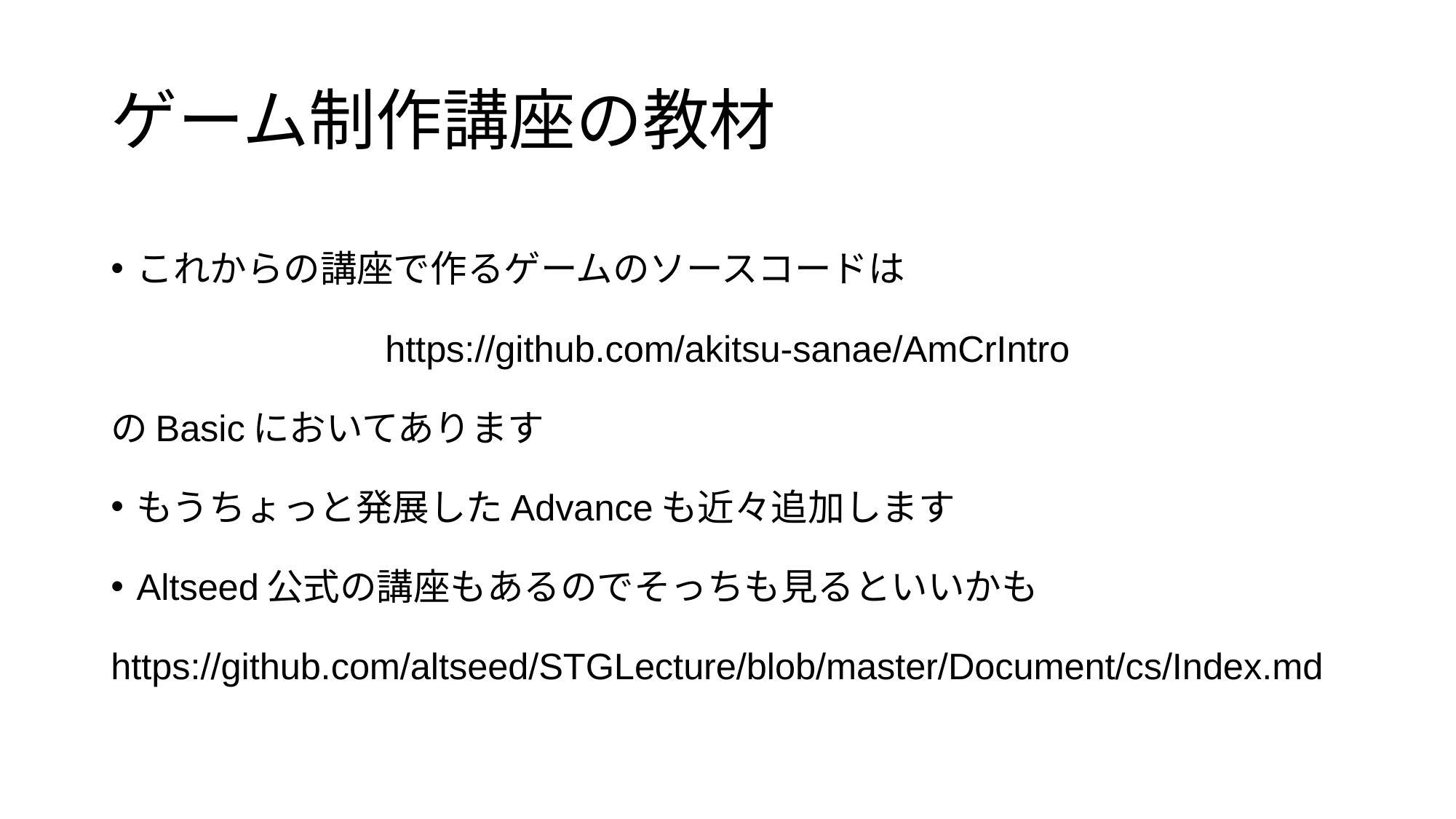

# ゲーム制作講座の教材
これからの講座で作るゲームのソースコードは
https://github.com/akitsu-sanae/AmCrIntro
のBasicにおいてあります
もうちょっと発展したAdvanceも近々追加します
Altseed公式の講座もあるのでそっちも見るといいかも
https://github.com/altseed/STGLecture/blob/master/Document/cs/Index.md